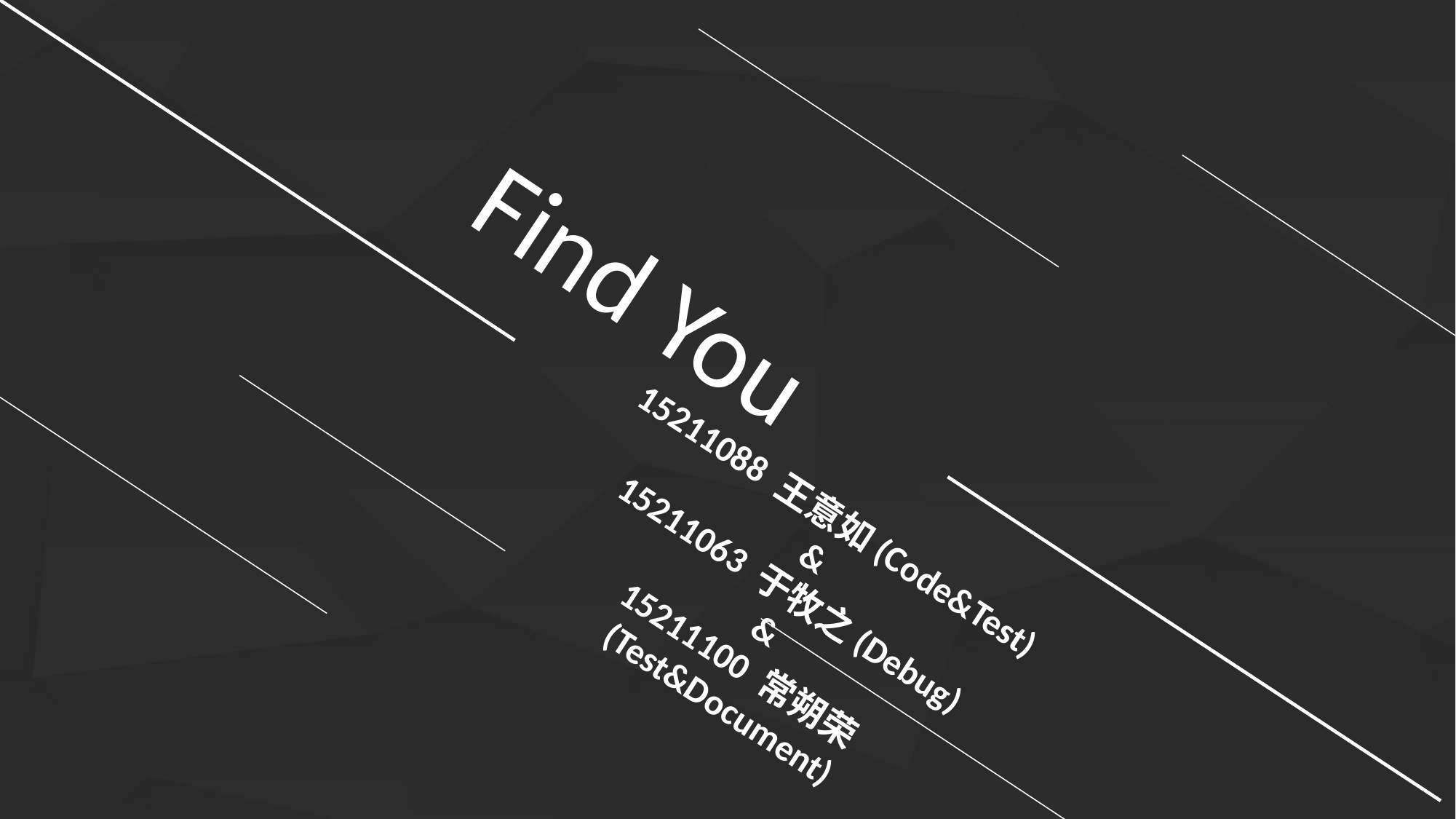

Find You
15211088 王意如(Code&Test)
&
15211063 于牧之(Debug)
&
15211100 常朔荣(Test&Document)